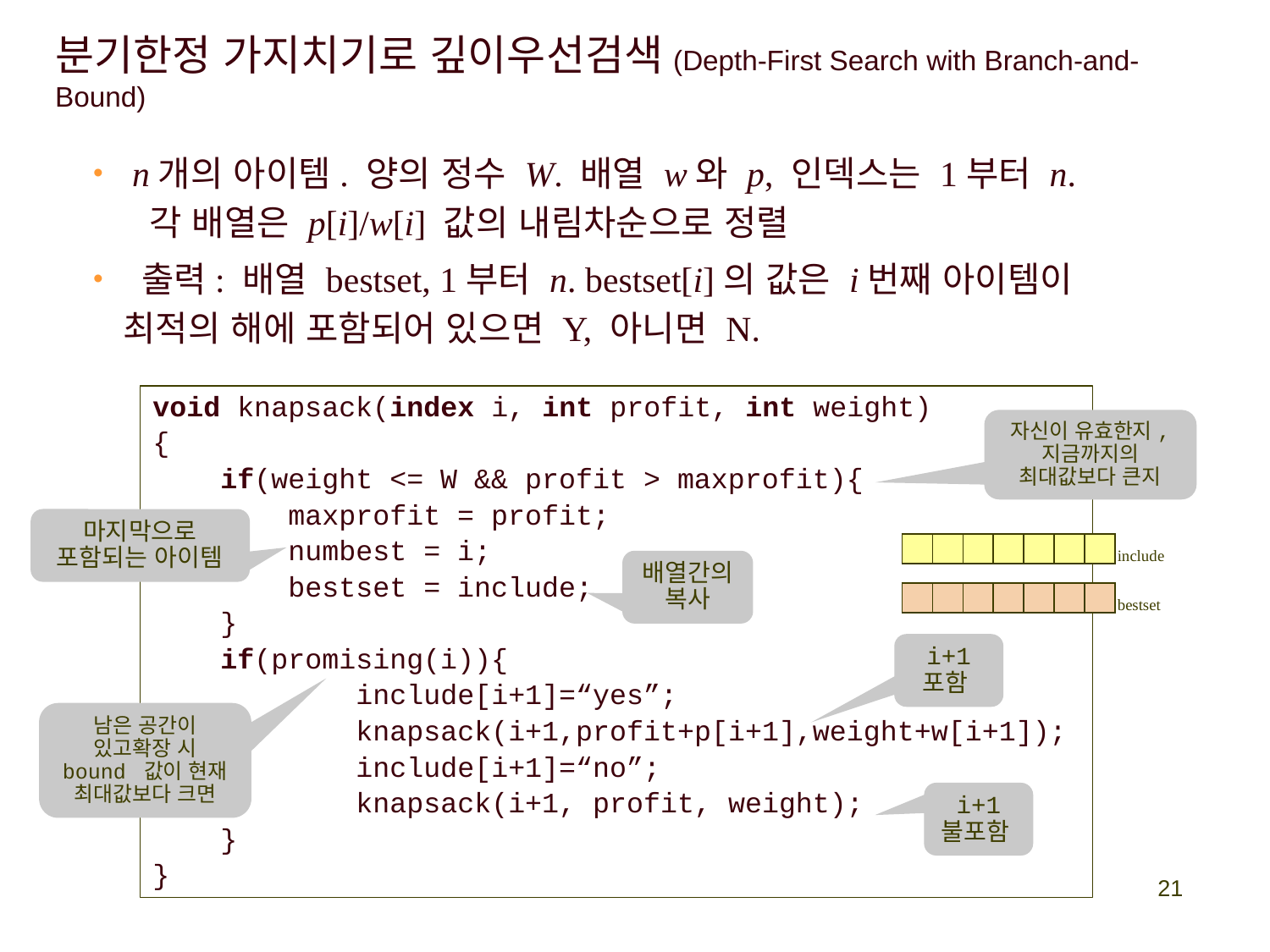

분기한정 가지치기로 깊이우선검색(Depth-First Search with Branch-and-Bound)
 n개의 아이템. 양의 정수 W. 배열 w와 p, 인덱스는 1부터 n.
  각 배열은 p[i]/w[i] 값의 내림차순으로 정렬
 출력: 배열 bestset, 1부터 n. bestset[i]의 값은 i번째 아이템이 최적의 해에 포함되어 있으면 Y, 아니면 N.
void knapsack(index i, int profit, int weight)
{
    if(weight <= W && profit > maxprofit){
        maxprofit = profit;
        numbest = i;
        bestset = include;
    }
    if(promising(i)){
            include[i+1]=“yes”;
            knapsack(i+1,profit+p[i+1],weight+w[i+1]);
            include[i+1]=“no”;
            knapsack(i+1, profit, weight);
    }
}
자신이 유효한지, 지금까지의 최대값보다 큰지
마지막으로 포함되는 아이템
include
bestset
|  |  |  |  |  |  |  |
| --- | --- | --- | --- | --- | --- | --- |
배열간의 복사
|  |  |  |  |  |  |  |
| --- | --- | --- | --- | --- | --- | --- |
i+1 포함
남은 공간이 있고확장 시 bound 값이 현재 최대값보다 크면
i+1 불포함
21